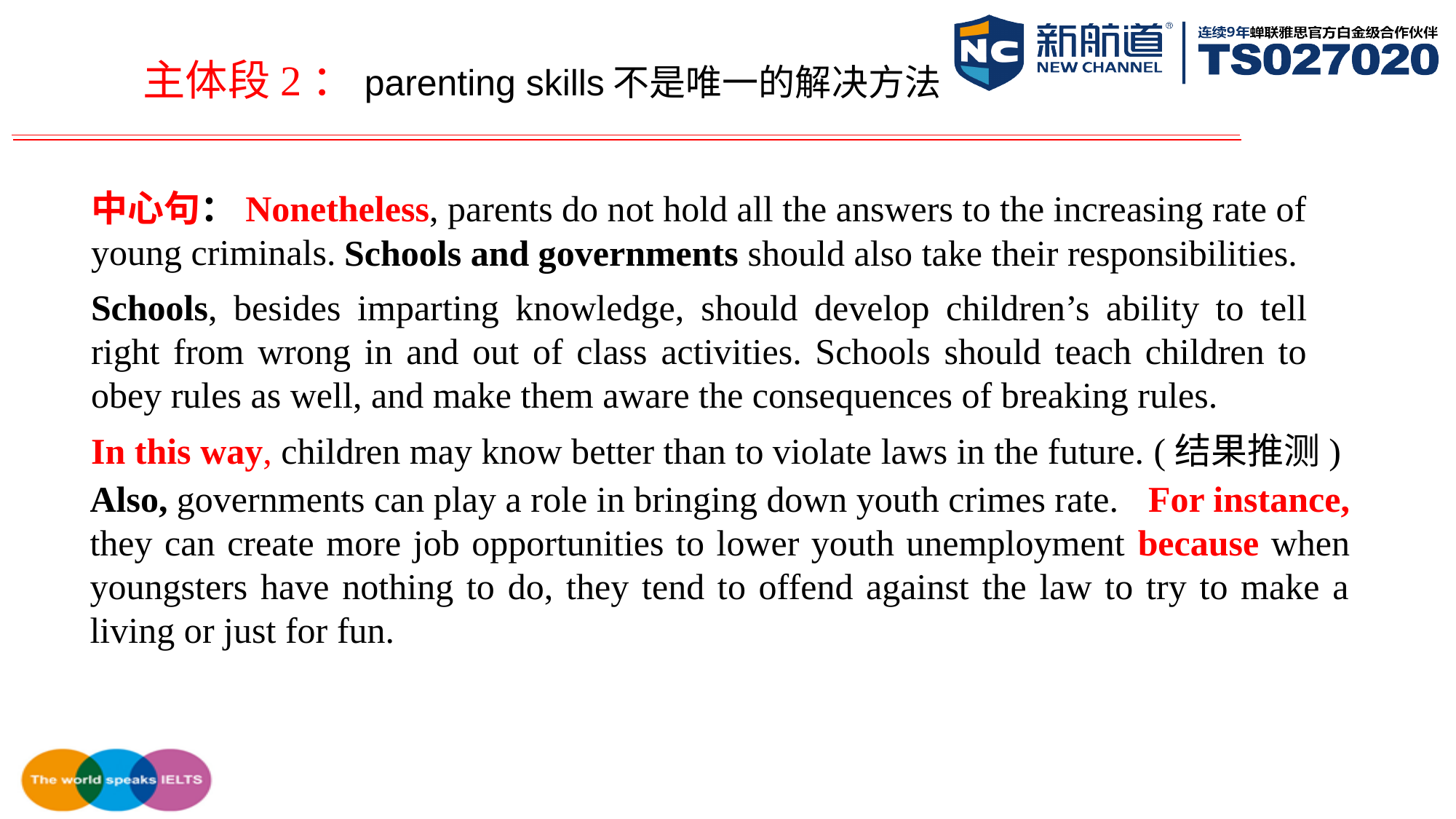

主体段2：parenting skills不是唯一的解决方法

中心句：Nonetheless, parents do not hold all the answers to the increasing rate of
young criminals.
                          Schools and governments should also take their responsibilities.
Schools, besides imparting knowledge, should develop children’s ability to tell right from wrong in and out of class activities. Schools should teach children to obey rules as well, and make them aware the consequences of breaking rules.
In this way, children may know better than to violate laws in the future. (结果推测)
Also, governments can play a role in bringing down youth crimes rate.
                                                                                                                   For instance, they can create more job opportunities to lower youth unemployment because when youngsters have nothing to do, they tend to offend against the law to try to make a living or just for fun.